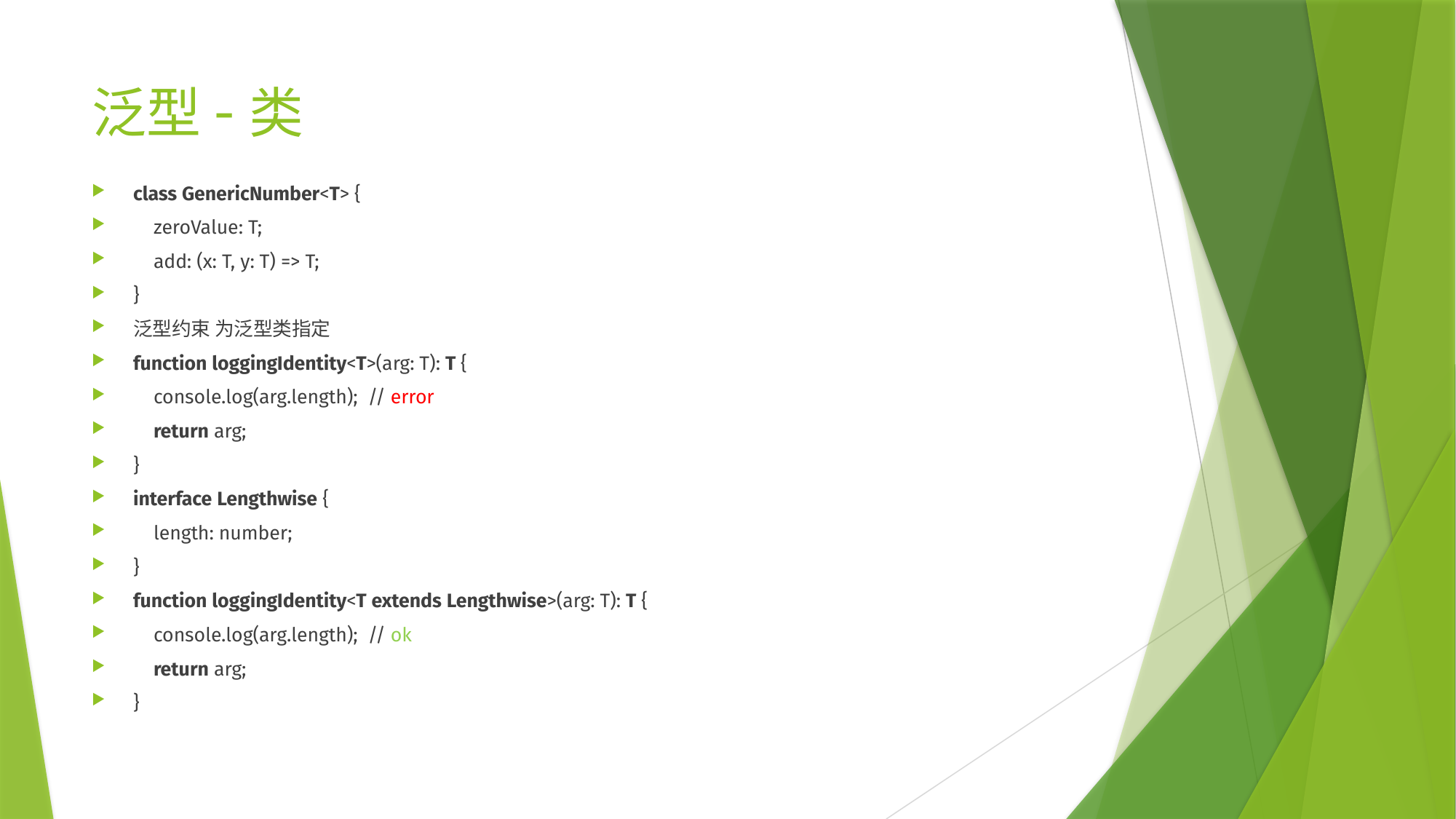

# 泛型-类
class GenericNumber<T> {
    zeroValue: T;
    add: (x: T, y: T) => T;
}
泛型约束 为泛型类指定
function loggingIdentity<T>(arg: T): T {
    console.log(arg.length);  // error
    return arg;
}
interface Lengthwise {
    length: number;
}
function loggingIdentity<T extends Lengthwise>(arg: T): T {
    console.log(arg.length);  // ok
    return arg;
}